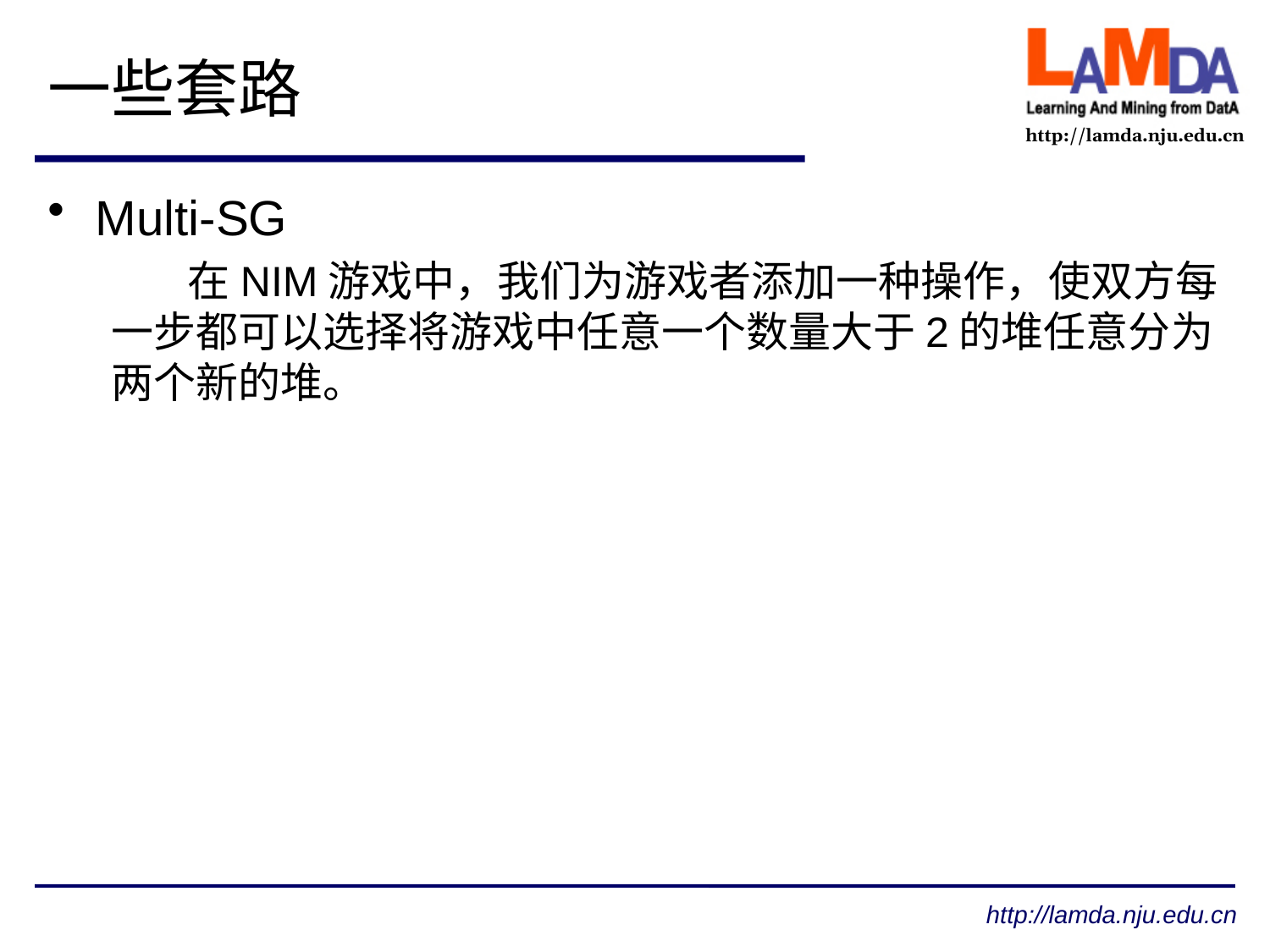

# 一些套路
Multi-SG
       在NIM游戏中，我们为游戏者添加一种操作，使双方每一步都可以选择将游戏中任意一个数量大于2的堆任意分为两个新的堆。